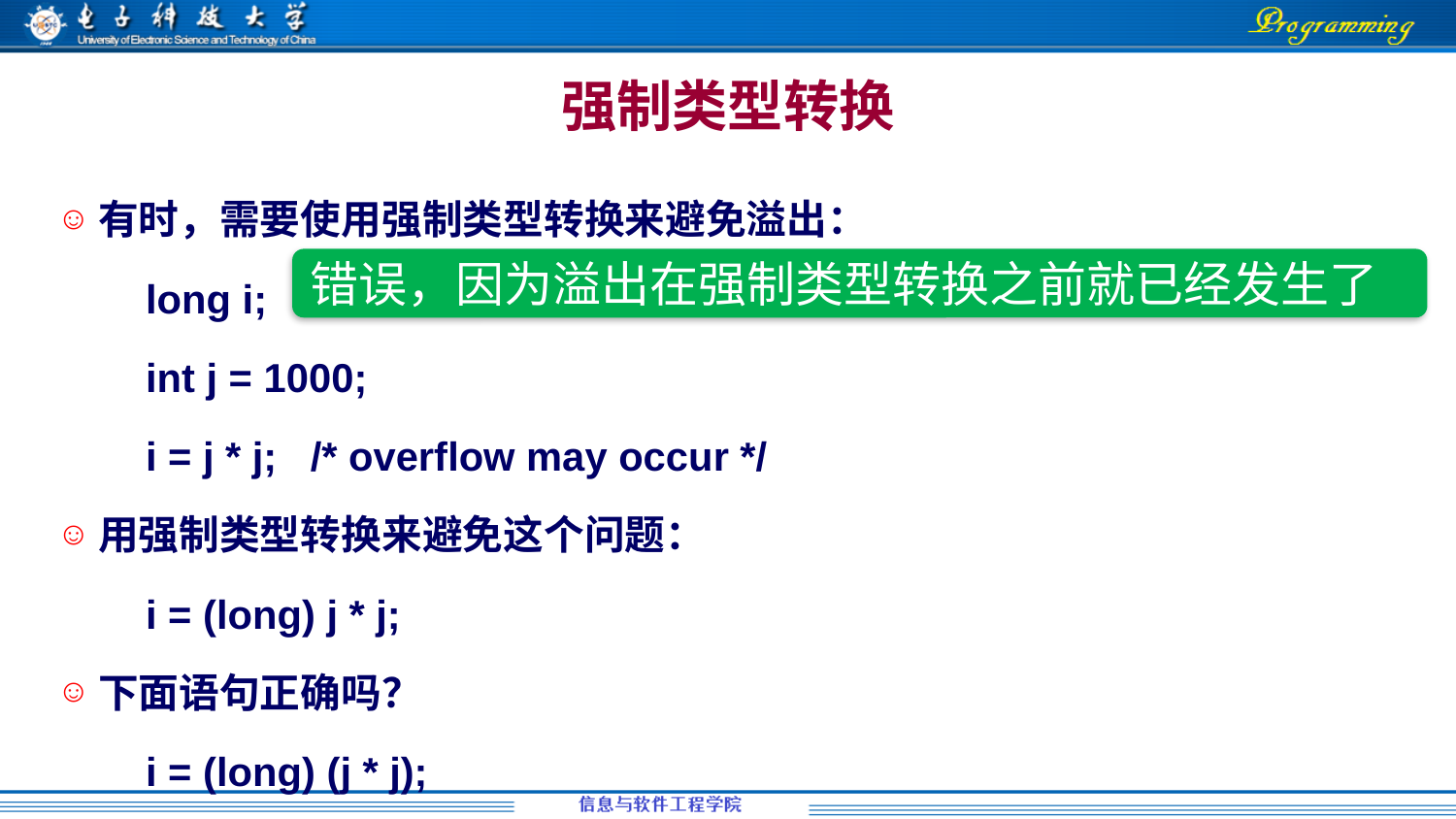

# 强制类型转换
有时，需要使用强制类型转换来避免溢出：
	long i;
	int j = 1000;
	i = j * j;   /* overflow may occur */
用强制类型转换来避免这个问题：
	i = (long) j * j;
下面语句正确吗？
	i = (long) (j * j);

错误，因为溢出在强制类型转换之前就已经发生了